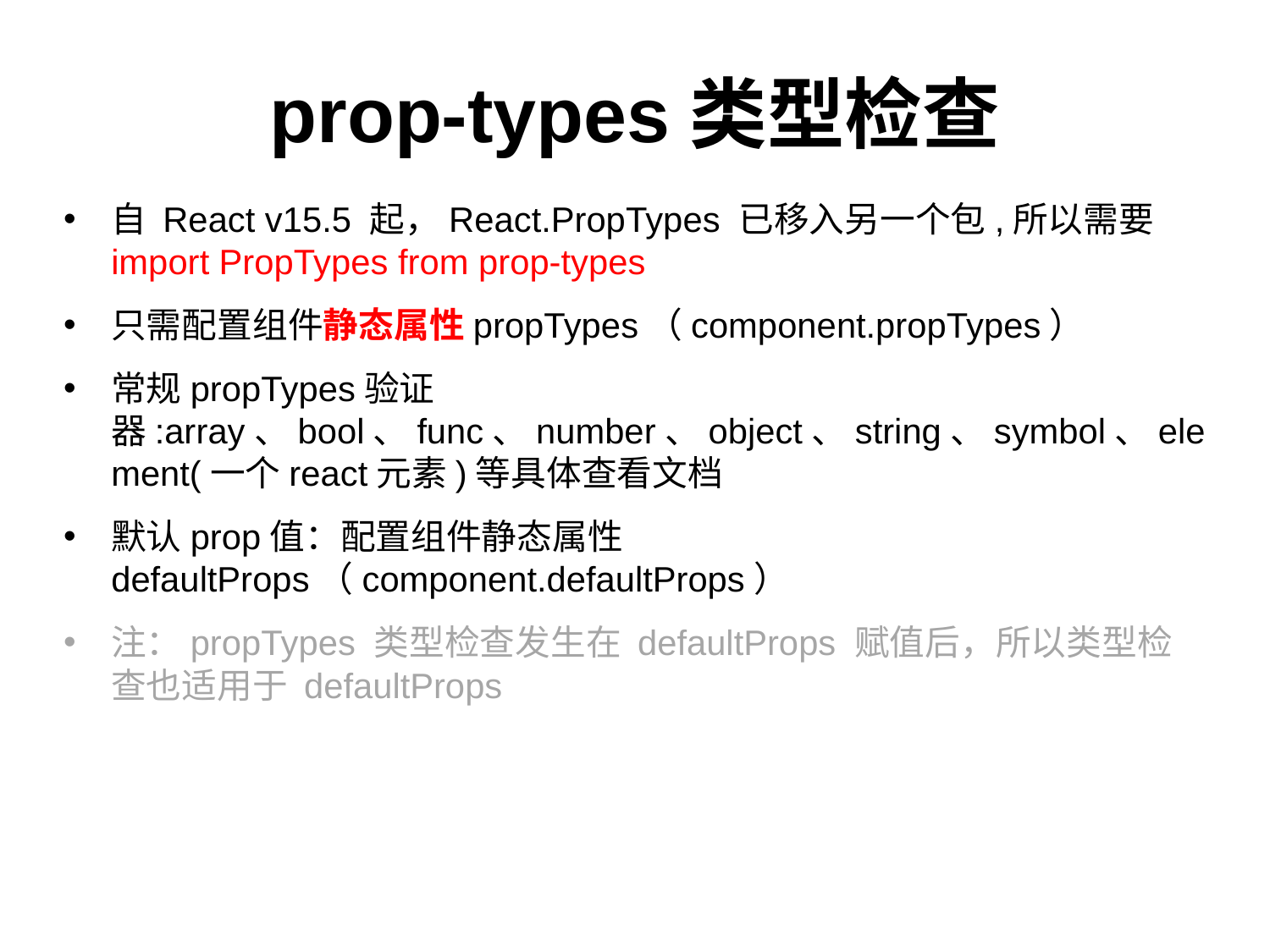

# prop-types类型检查
自 React v15.5 起，React.PropTypes 已移入另一个包,所以需要import PropTypes from prop-types
只需配置组件静态属性propTypes（component.propTypes）
常规propTypes验证器:array、bool、func、number、object、string、symbol、element(一个react元素)等具体查看文档
默认prop值：配置组件静态属性defaultProps（component.defaultProps）
注：propTypes 类型检查发生在 defaultProps 赋值后，所以类型检查也适用于 defaultProps